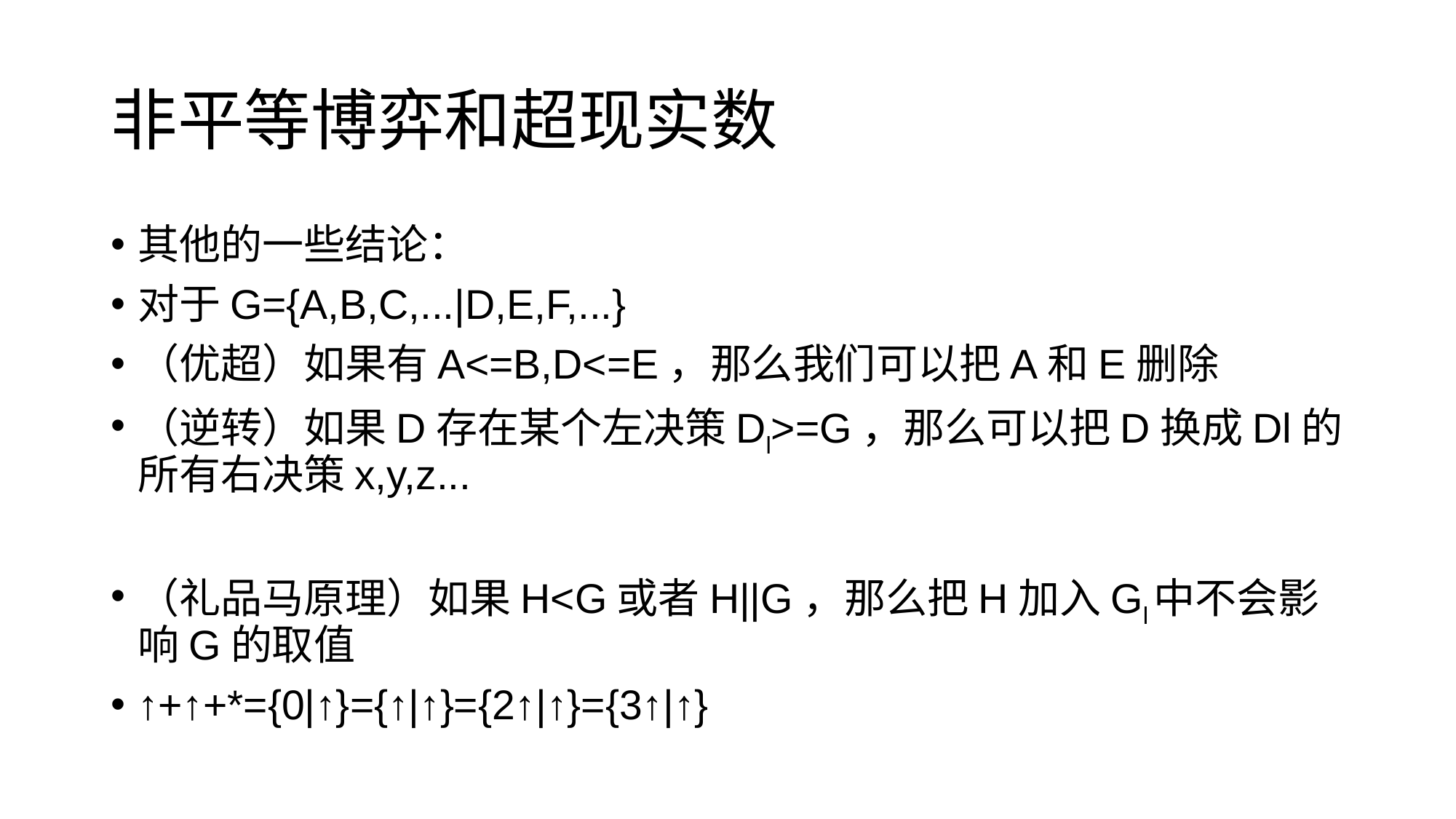

# 非平等博弈和超现实数
其他的一些结论：
对于G={A,B,C,...|D,E,F,...}
（优超）如果有A<=B,D<=E，那么我们可以把A和E删除
（逆转）如果D存在某个左决策Dl>=G，那么可以把D换成Dl的所有右决策x,y,z...

（礼品马原理）如果H<G或者H||G，那么把H加入Gl中不会影响G的取值
↑+↑+*={0|↑}={↑|↑}={2↑|↑}={3↑|↑}